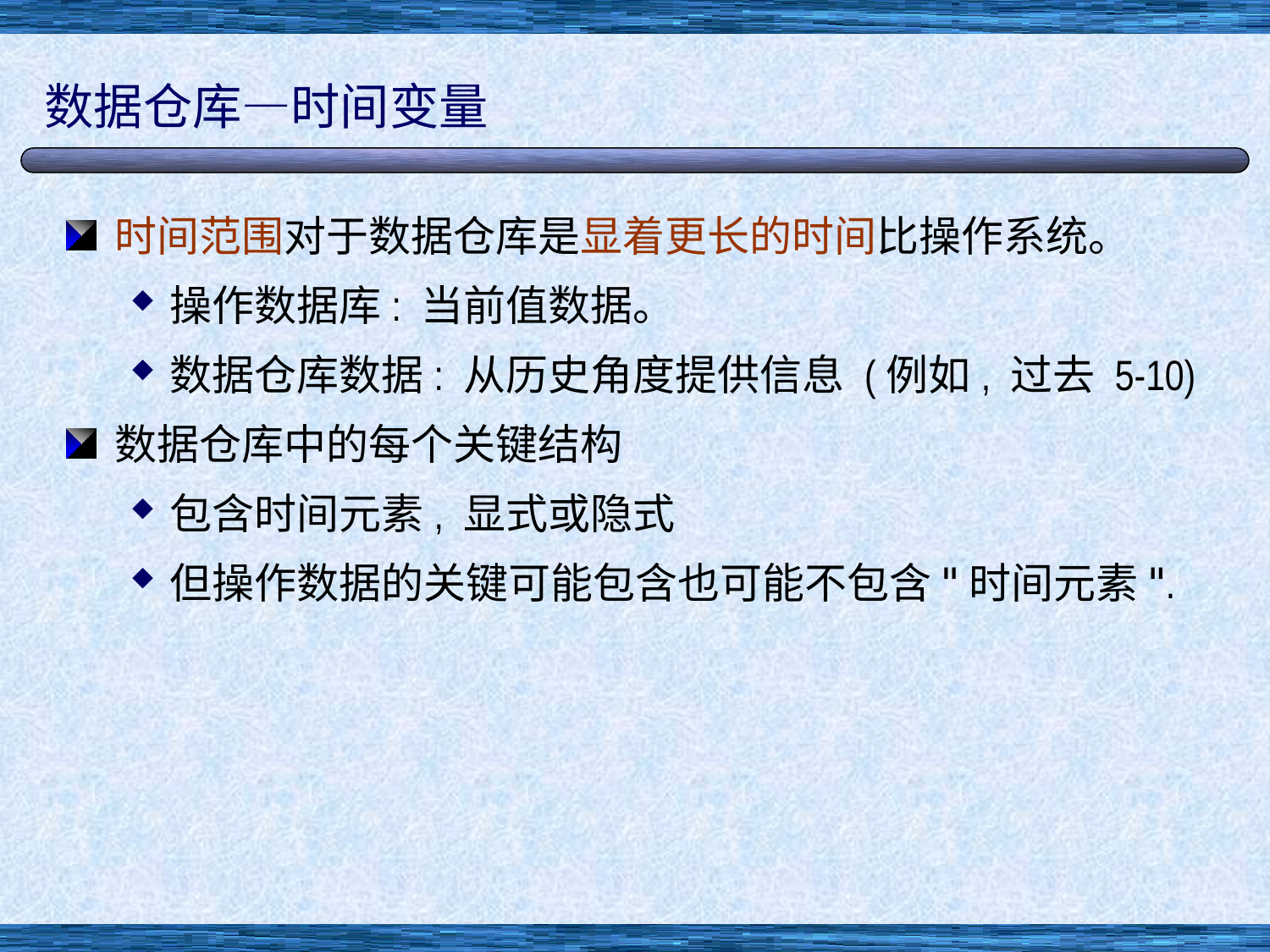

# 数据仓库—时间变量
时间范围对于数据仓库是显着更长的时间比操作系统。
操作数据库: 当前值数据。
数据仓库数据: 从历史角度提供信息 (例如, 过去 5-10)
数据仓库中的每个关键结构
包含时间元素, 显式或隐式
但操作数据的关键可能包含也可能不包含"时间元素".